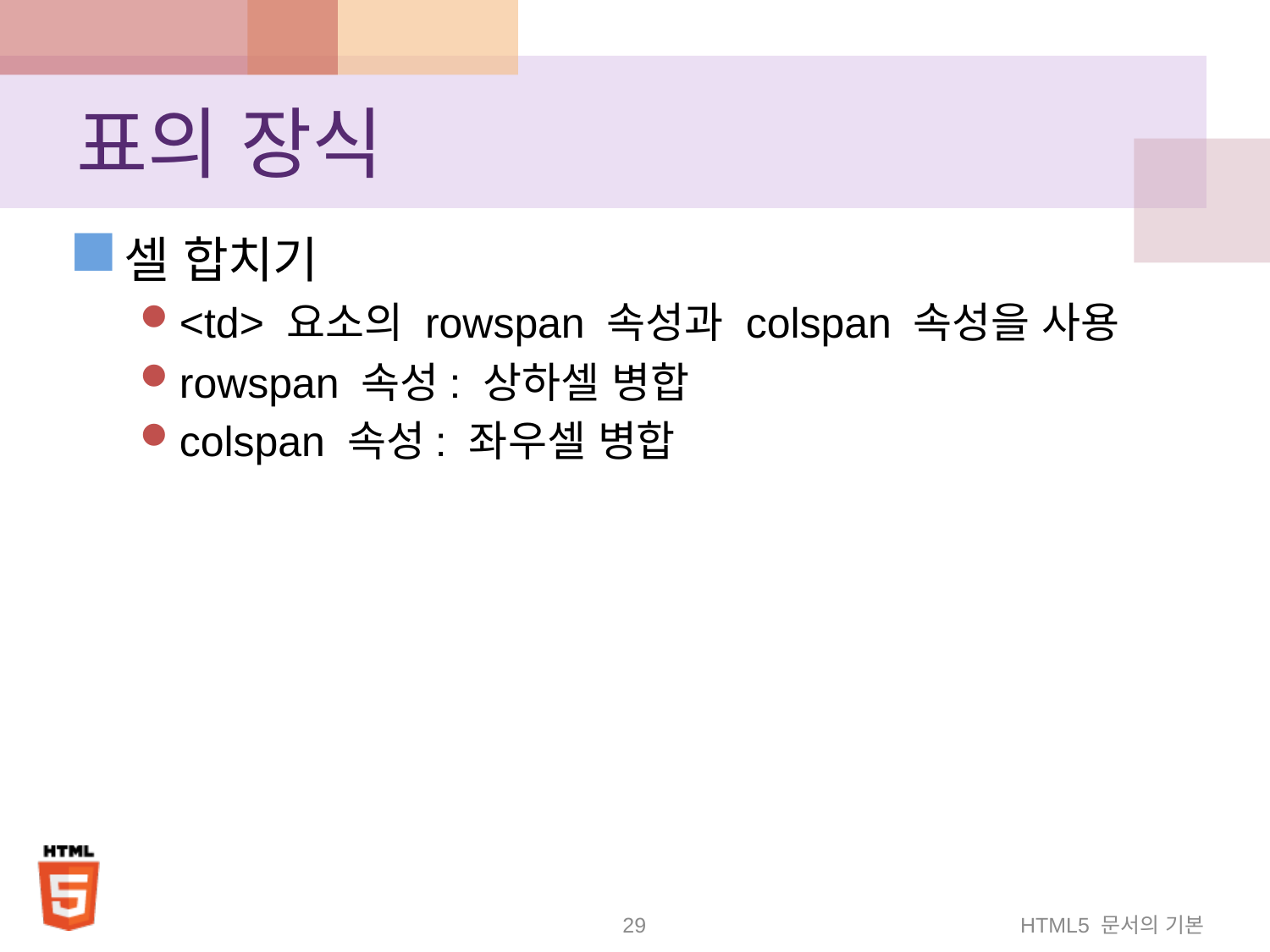

# 표의 장식
셀 합치기
<td> 요소의 rowspan 속성과 colspan 속성을 사용
rowspan 속성: 상하셀 병합
colspan 속성: 좌우셀 병합
29
HTML5 문서의 기본